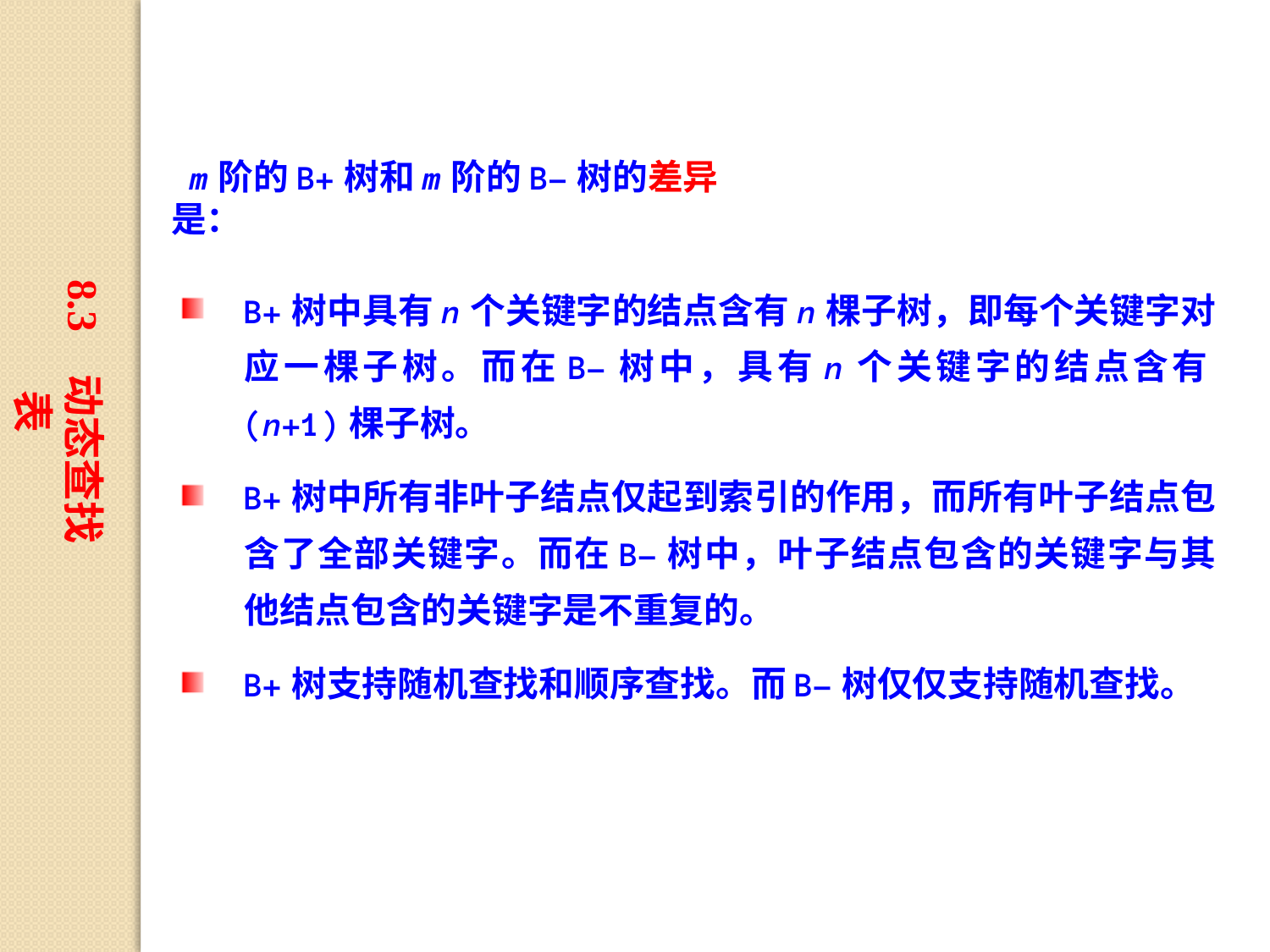

m阶的B+树和m阶的B-树的差异是：
8.3   动态查找表
B+树中具有n个关键字的结点含有n棵子树，即每个关键字对应一棵子树。而在B-树中，具有n个关键字的结点含有(n+1)棵子树。
B+树中所有非叶子结点仅起到索引的作用，而所有叶子结点包含了全部关键字。而在B-树中，叶子结点包含的关键字与其他结点包含的关键字是不重复的。
B+树支持随机查找和顺序查找。而B-树仅仅支持随机查找。